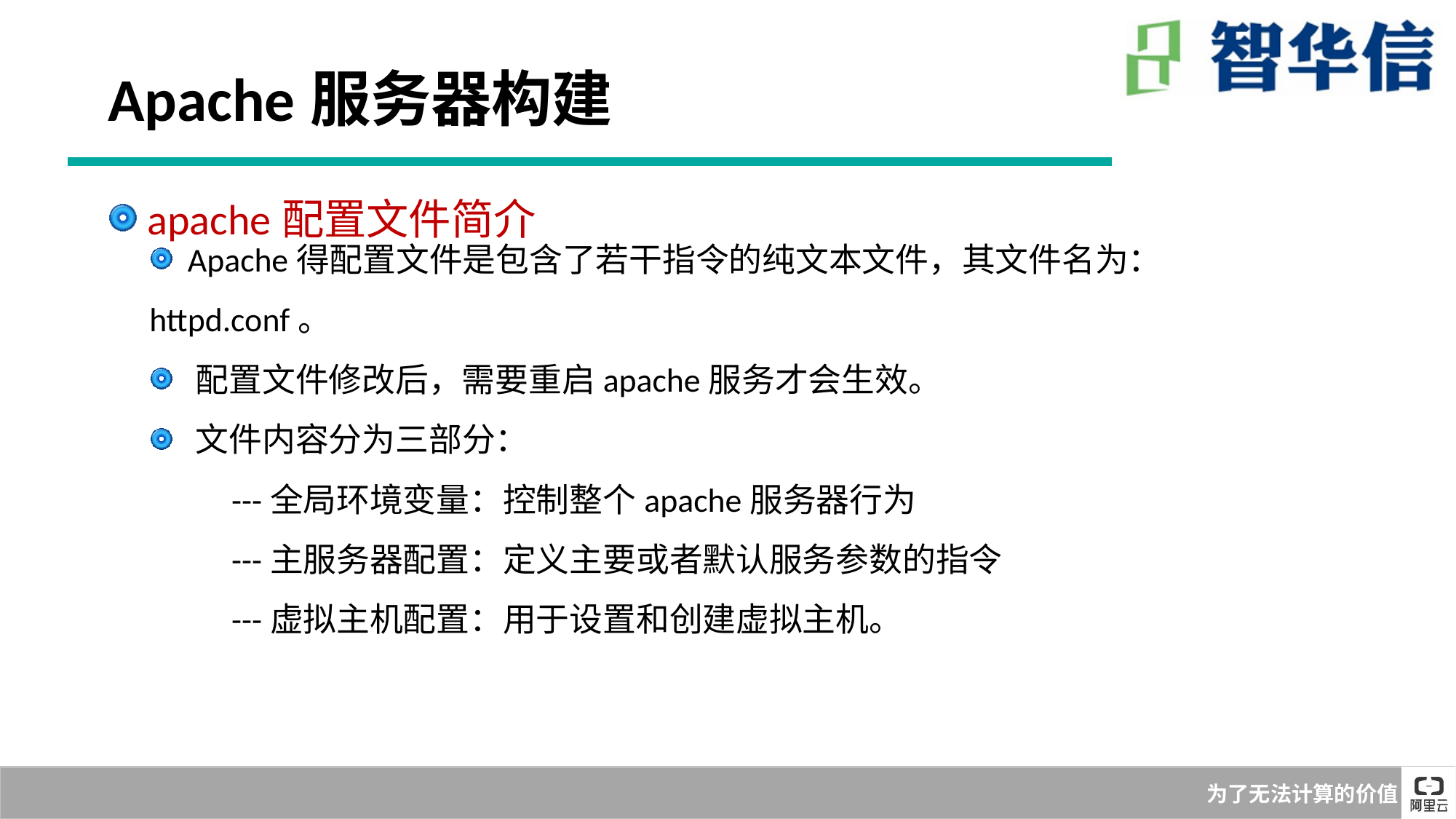

Apache服务器构建
 apache配置文件简介
  Apache得配置文件是包含了若干指令的纯文本文件，其文件名为：httpd.conf。
  配置文件修改后，需要重启apache服务才会生效。
  文件内容分为三部分：
           ---全局环境变量：控制整个apache服务器行为
           ---主服务器配置：定义主要或者默认服务参数的指令
           ---虚拟主机配置：用于设置和创建虚拟主机。